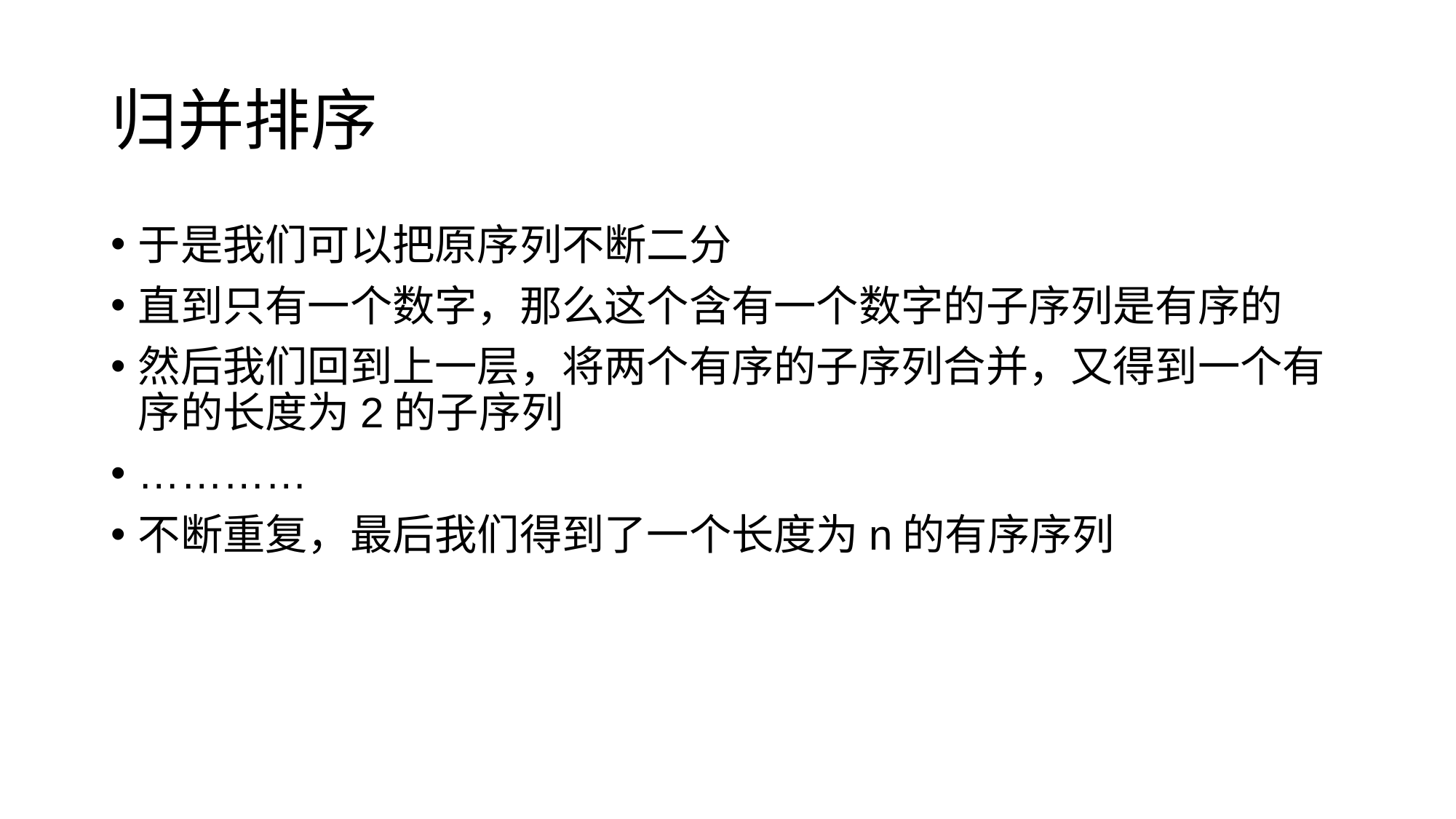

# 归并排序
于是我们可以把原序列不断二分
直到只有一个数字，那么这个含有一个数字的子序列是有序的
然后我们回到上一层，将两个有序的子序列合并，又得到一个有序的长度为2的子序列
…………
不断重复，最后我们得到了一个长度为n的有序序列